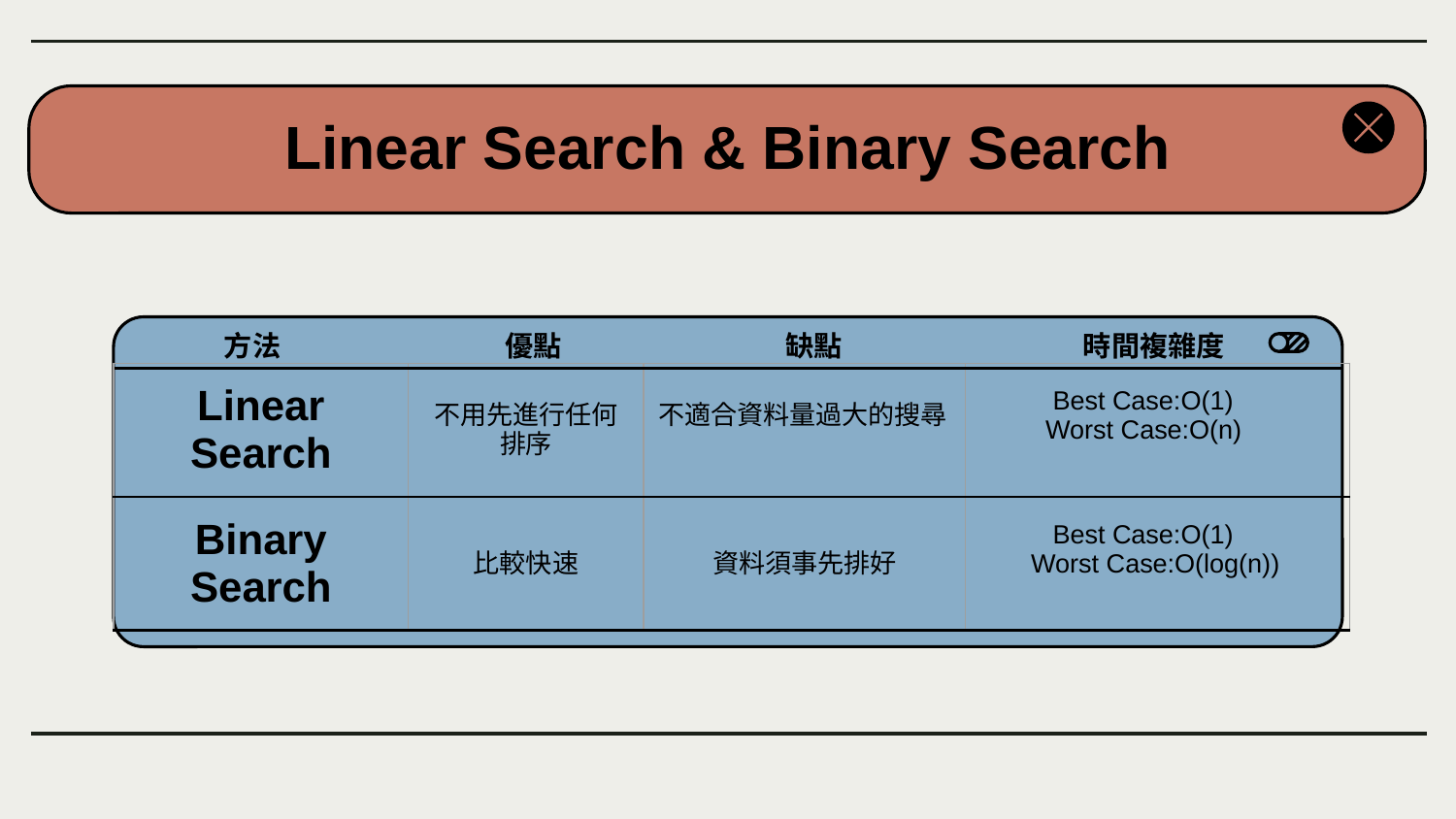

# Linear Search & Binary Search

方法                            優點                            缺點                              時間複雜度

| Linear Search | 不用先進行任何排序 | 不適合資料量過大的搜尋 | Best Case:O(1)          Worst Case:O(n) |
| --- | --- | --- | --- |
| Binary Search | 比較快速 | 資料須事先排好 | Best Case:O(1)        Worst Case:O(log(n)) |